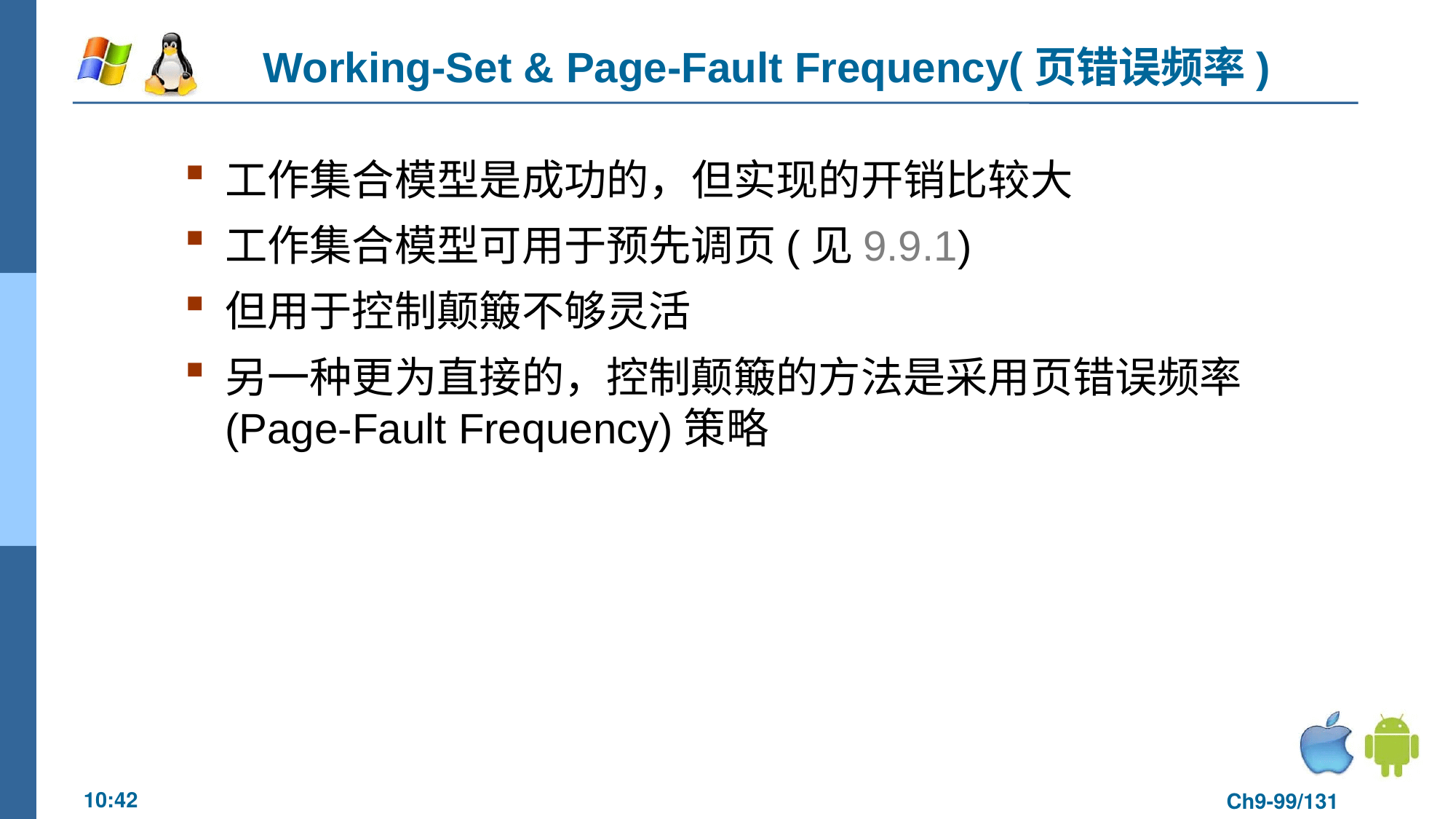

# Working-Set & Page-Fault Frequency(页错误频率)
工作集合模型是成功的，但实现的开销比较大
工作集合模型可用于预先调页(见9.9.1)
但用于控制颠簸不够灵活
另一种更为直接的，控制颠簸的方法是采用页错误频率(Page-Fault Frequency)策略